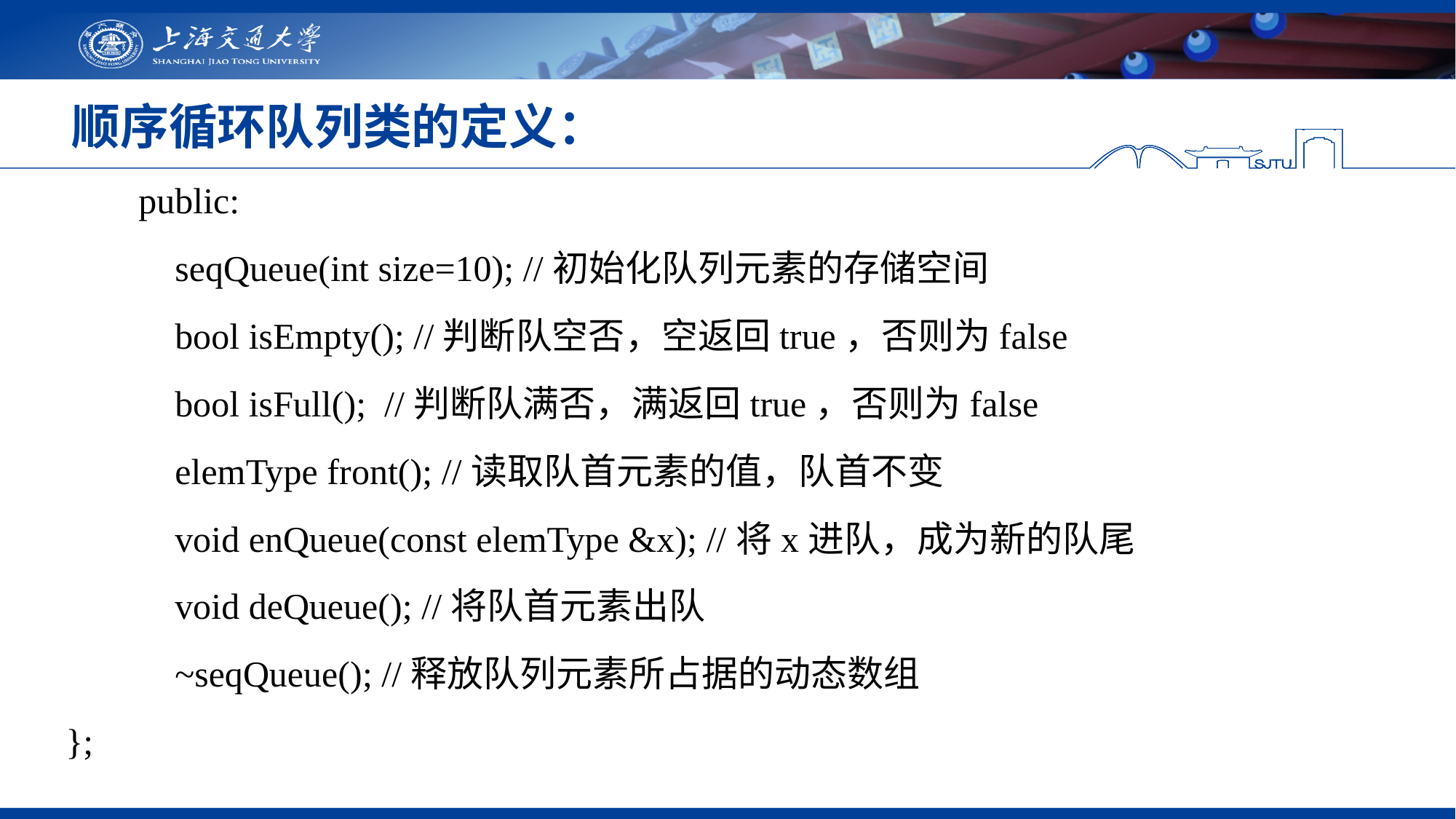

# 顺序循环队列类的定义：
        public:
        	seqQueue(int size=10); //初始化队列元素的存储空间
        	bool isEmpty(); //判断队空否，空返回true，否则为false
        	bool isFull();  //判断队满否，满返回true，否则为false
        	elemType front(); //读取队首元素的值，队首不变
        	void enQueue(const elemType &x); //将x进队，成为新的队尾
        	void deQueue(); //将队首元素出队
        	~seqQueue(); //释放队列元素所占据的动态数组
};